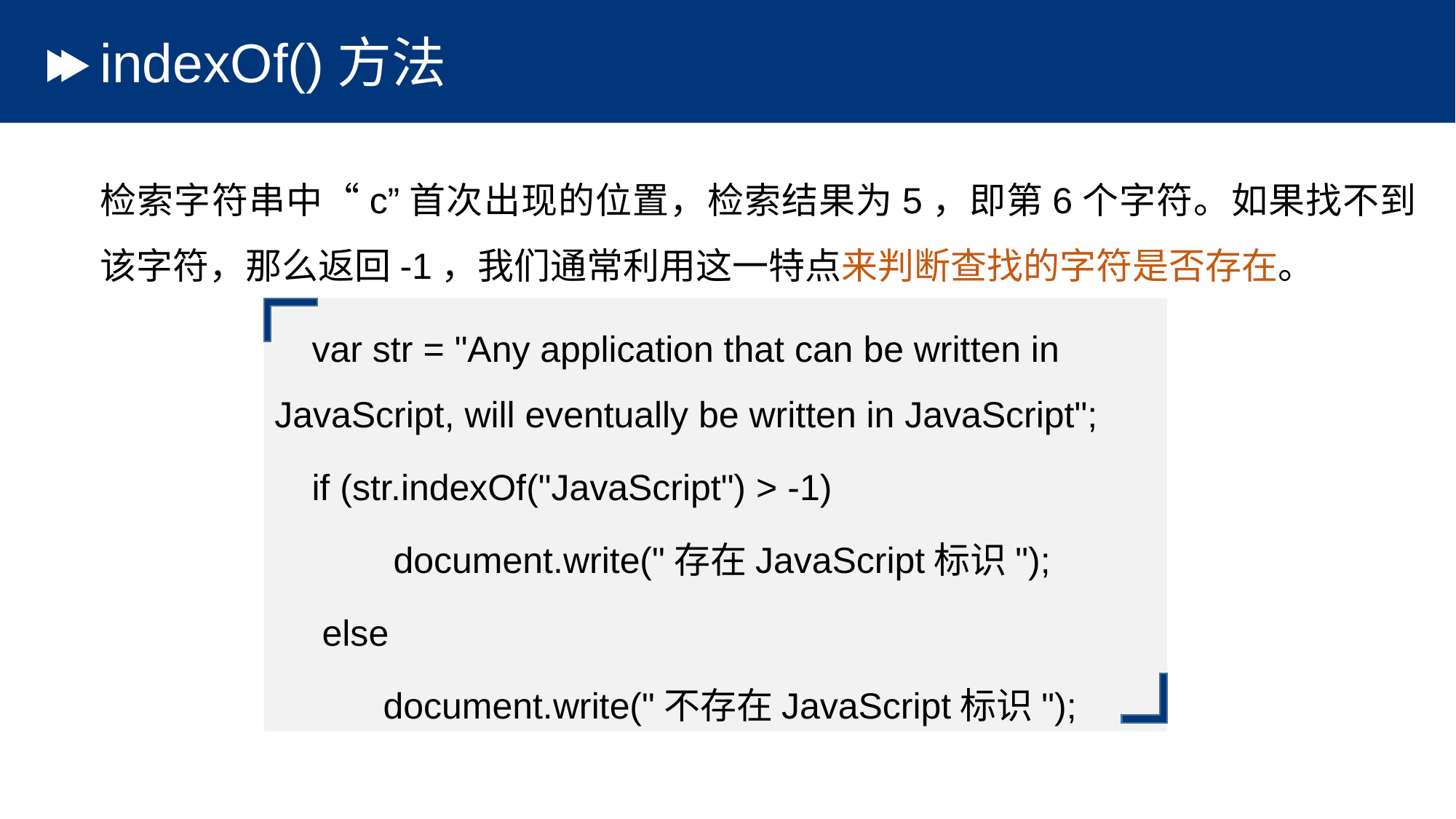

# indexOf()方法
检索字符串中“c”首次出现的位置，检索结果为5，即第6个字符。如果找不到该字符，那么返回-1，我们通常利用这一特点来判断查找的字符是否存在。

 var str = "Any application that can be written in JavaScript, will eventually be written in JavaScript";
 if (str.indexOf("JavaScript") > -1)
         document.write("存在JavaScript标识");
  else
        document.write("不存在JavaScript标识");